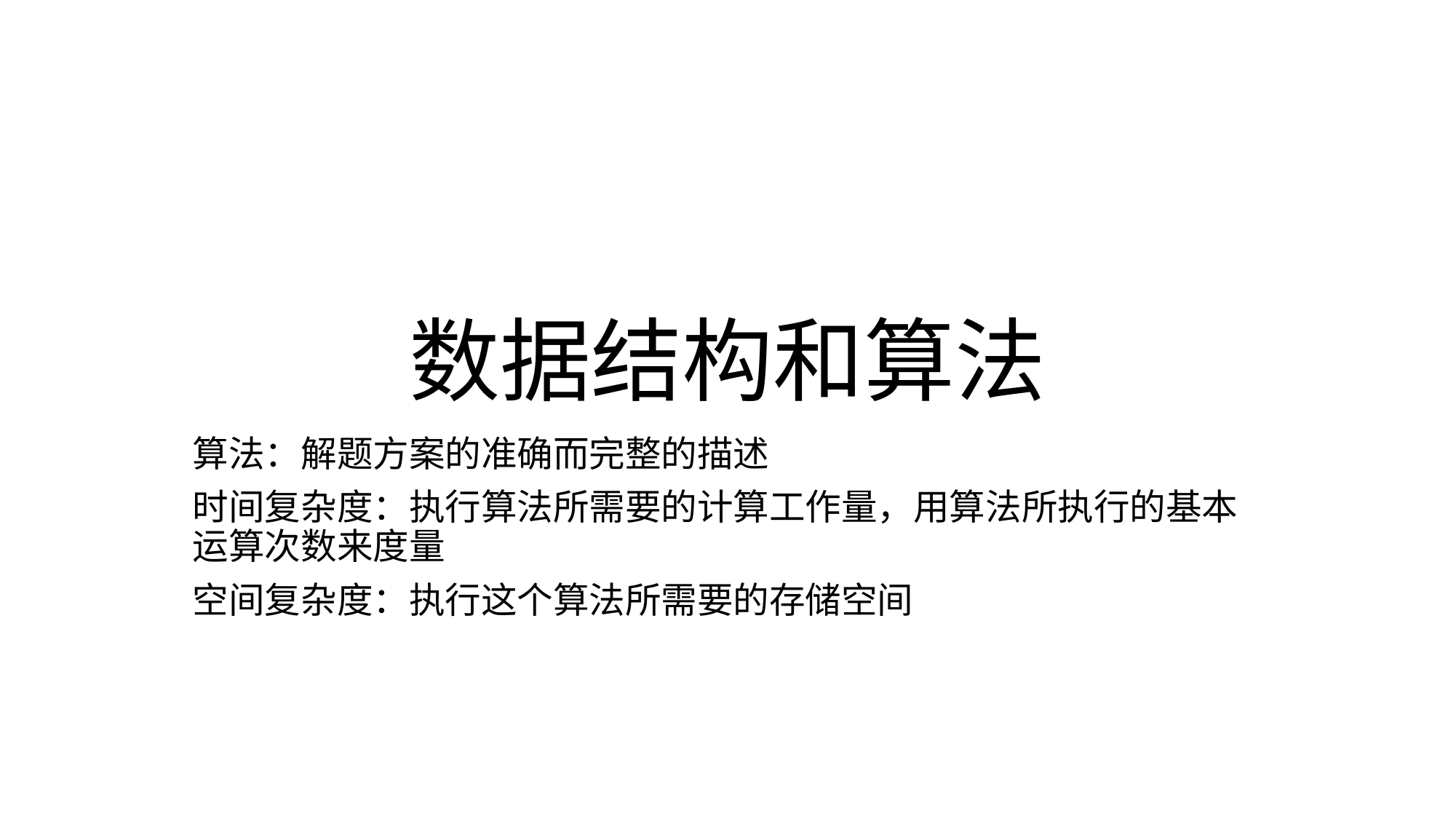

# 数据结构和算法
算法：解题方案的准确而完整的描述
时间复杂度：执行算法所需要的计算工作量，用算法所执行的基本运算次数来度量
空间复杂度：执行这个算法所需要的存储空间